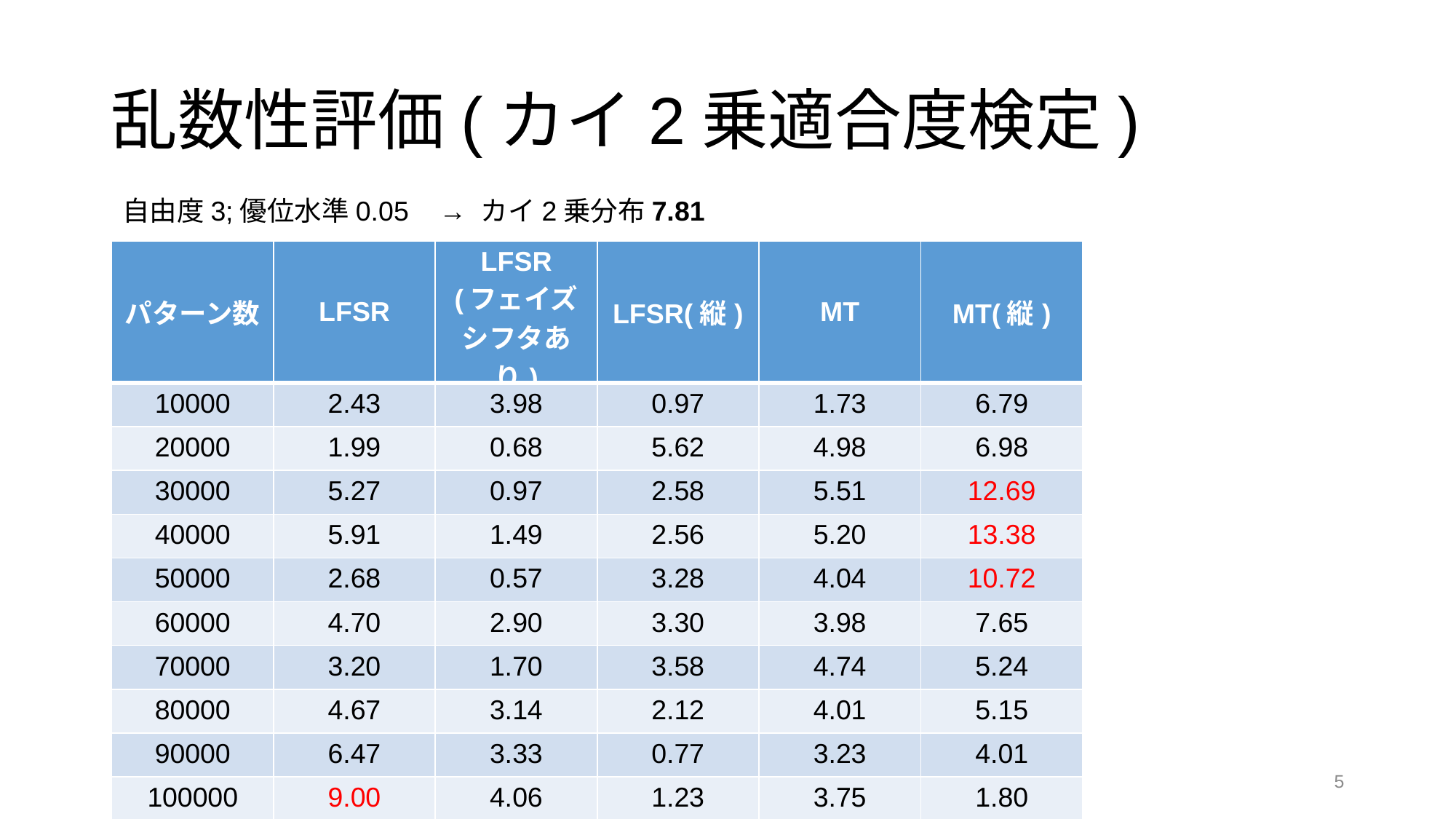

# 乱数性評価(カイ2乗適合度検定)
自由度3;優位水準0.05    → カイ2乗分布7.81
| パターン数 | LFSR | LFSR(フェイズシフタあり) | LFSR(縦) | MT | MT(縦) |
| --- | --- | --- | --- | --- | --- |
| 10000 | 2.43 | 3.98 | 0.97 | 1.73 | 6.79 |
| 20000 | 1.99 | 0.68 | 5.62 | 4.98 | 6.98 |
| 30000 | 5.27 | 0.97 | 2.58 | 5.51 | 12.69 |
| 40000 | 5.91 | 1.49 | 2.56 | 5.20 | 13.38 |
| 50000 | 2.68 | 0.57 | 3.28 | 4.04 | 10.72 |
| 60000 | 4.70 | 2.90 | 3.30 | 3.98 | 7.65 |
| 70000 | 3.20 | 1.70 | 3.58 | 4.74 | 5.24 |
| 80000 | 4.67 | 3.14 | 2.12 | 4.01 | 5.15 |
| 90000 | 6.47 | 3.33 | 0.77 | 3.23 | 4.01 |
| 100000 | 9.00 | 4.06 | 1.23 | 3.75 | 1.80 |
5